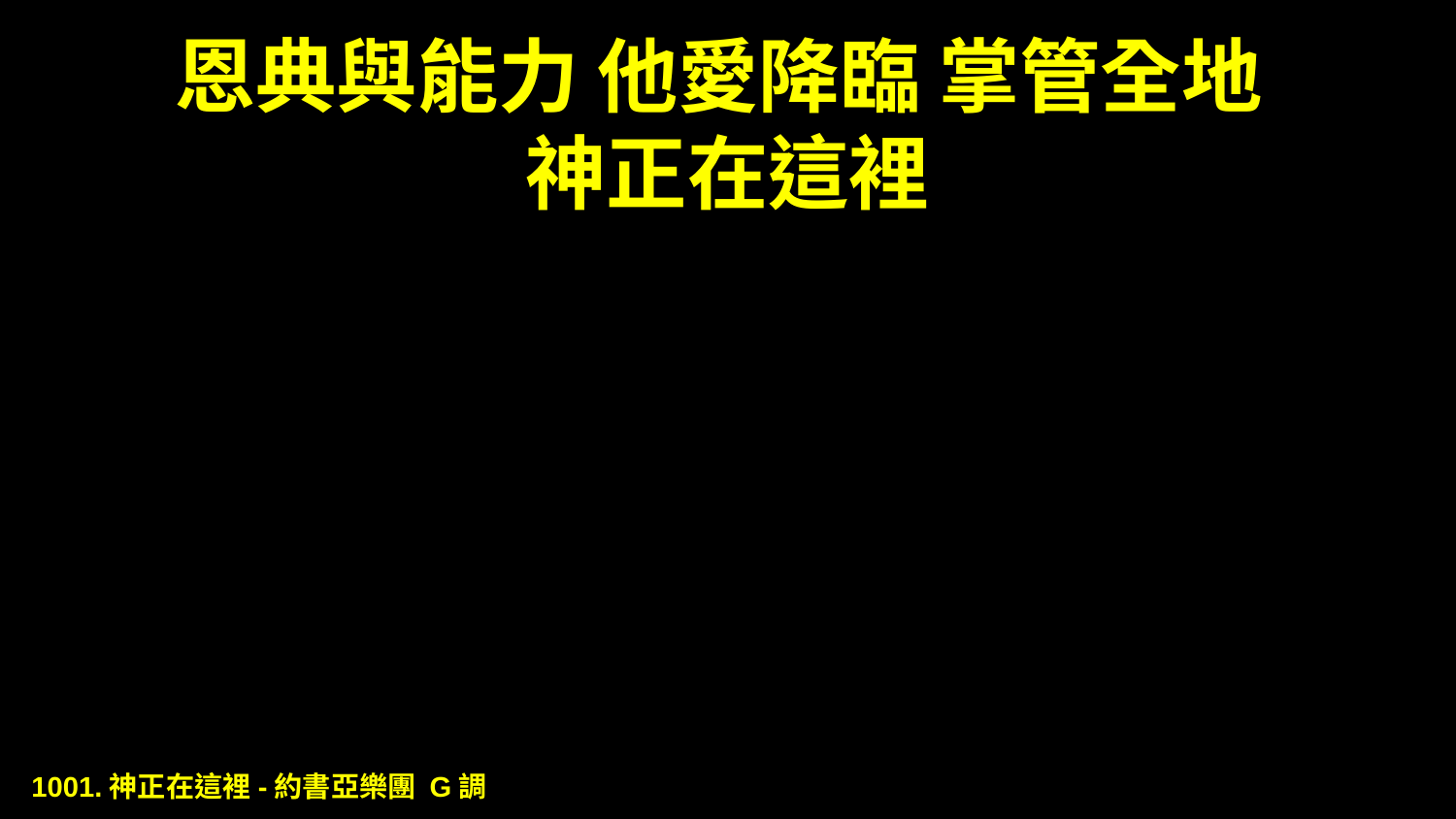

# 恩典與能力 他愛降臨 掌管全地 神正在這裡
1001.神正在這裡-約書亞樂團 G調